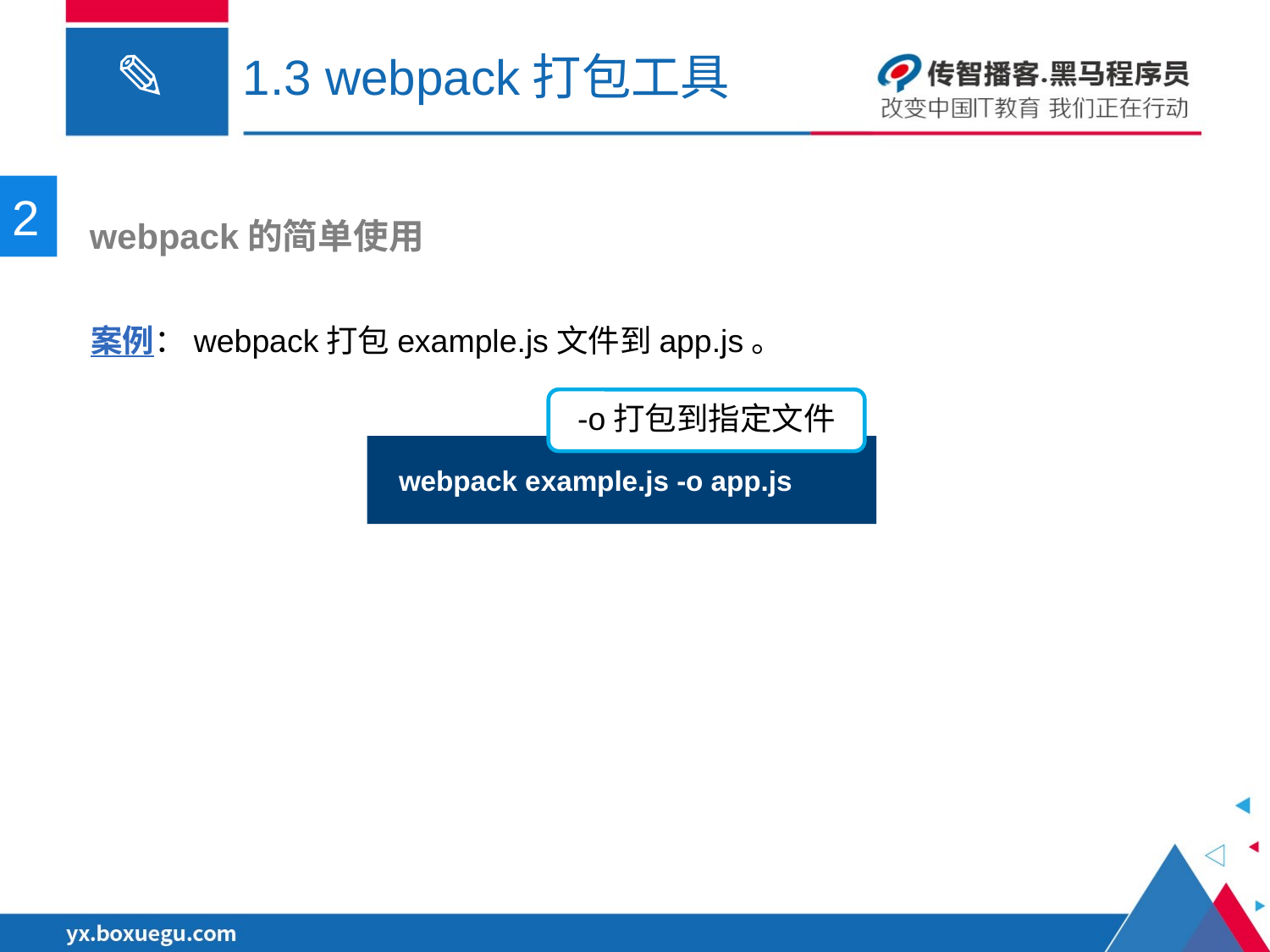

# 1.3 webpack打包工具

2
  webpack的简单使用
案例：webpack打包example.js文件到app.js。
-o打包到指定文件

webpack example.js -o app.js